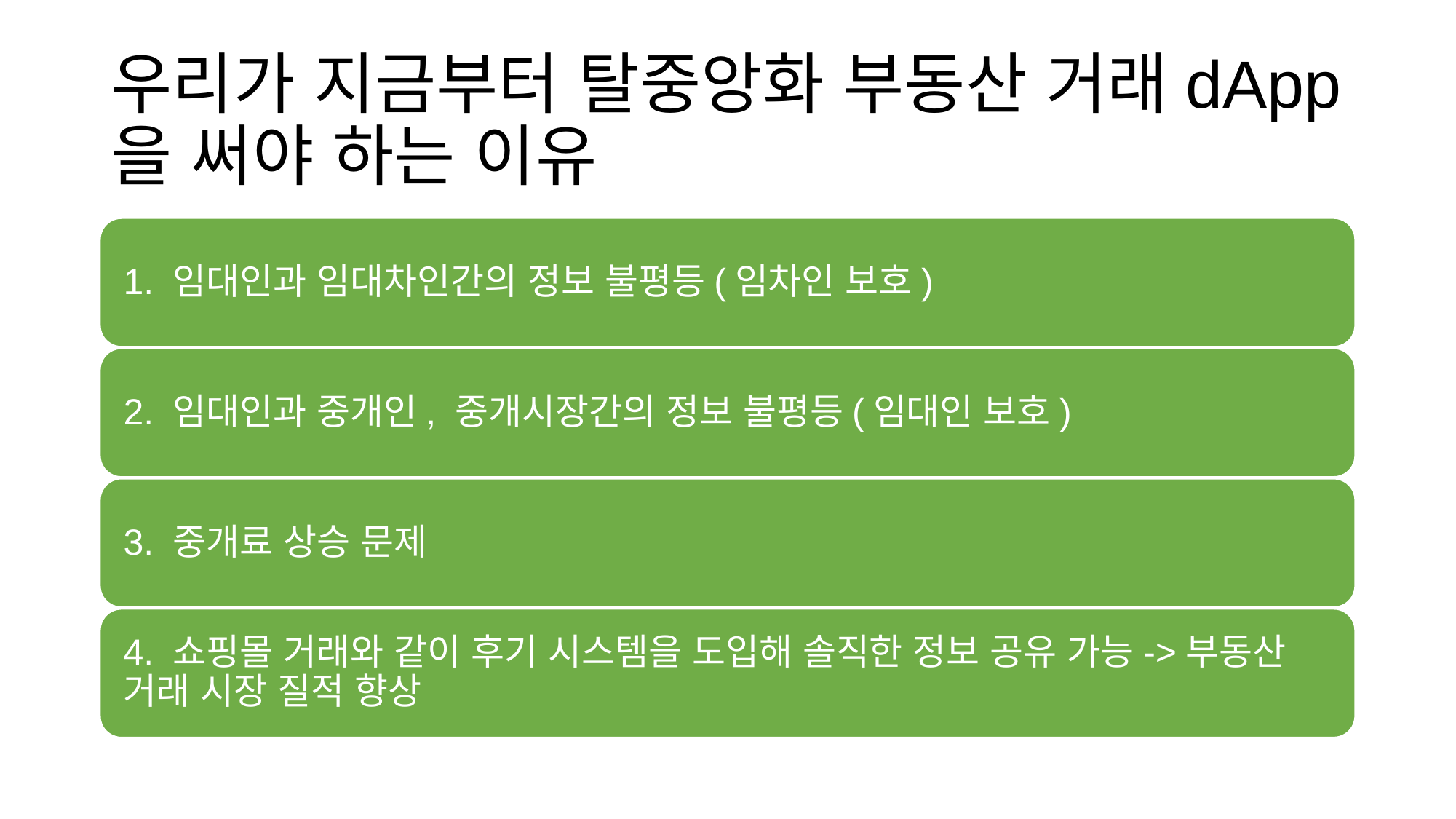

# 우리가 지금부터 탈중앙화 부동산 거래dApp을 써야 하는 이유
1. 임대인과 임대차인간의 정보 불평등(임차인 보호)
2. 임대인과 중개인, 중개시장간의 정보 불평등(임대인 보호)
3. 중개료 상승 문제
4. 쇼핑몰 거래와 같이 후기 시스템을 도입해 솔직한 정보 공유 가능->부동산 거래 시장 질적 향상